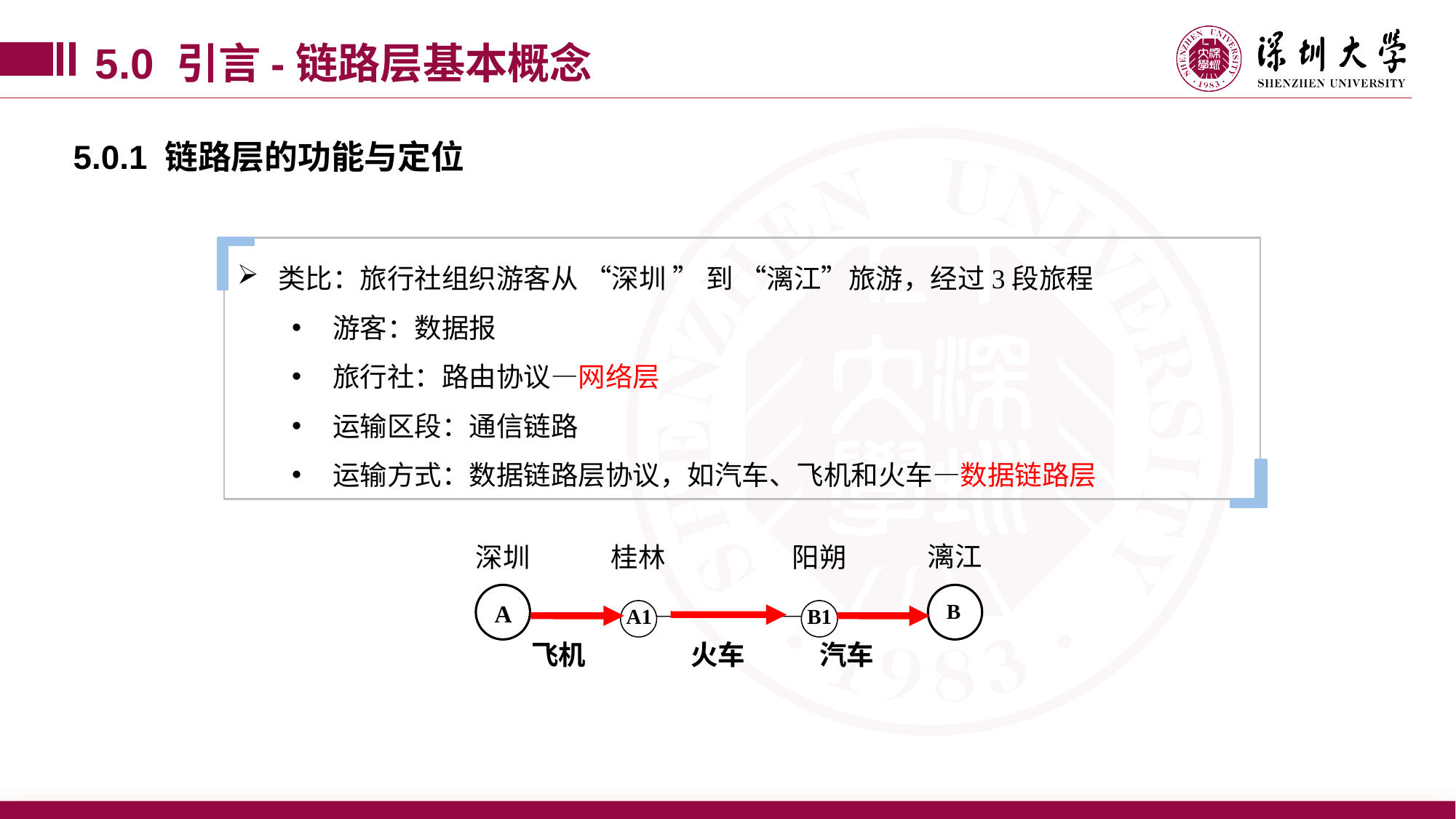

5.0 引言-链路层基本概念

5.0.1 链路层的功能与定位

类比：旅行社组织游客从 “深圳 ” 到 “漓江”旅游，经过3段旅程
游客：数据报
旅行社：路由协议—网络层
运输区段：通信链路
运输方式：数据链路层协议，如汽车、飞机和火车—数据链路层
漓江
深圳
桂林
阳朔
A
B

飞机                 火车            汽车
A1
B1